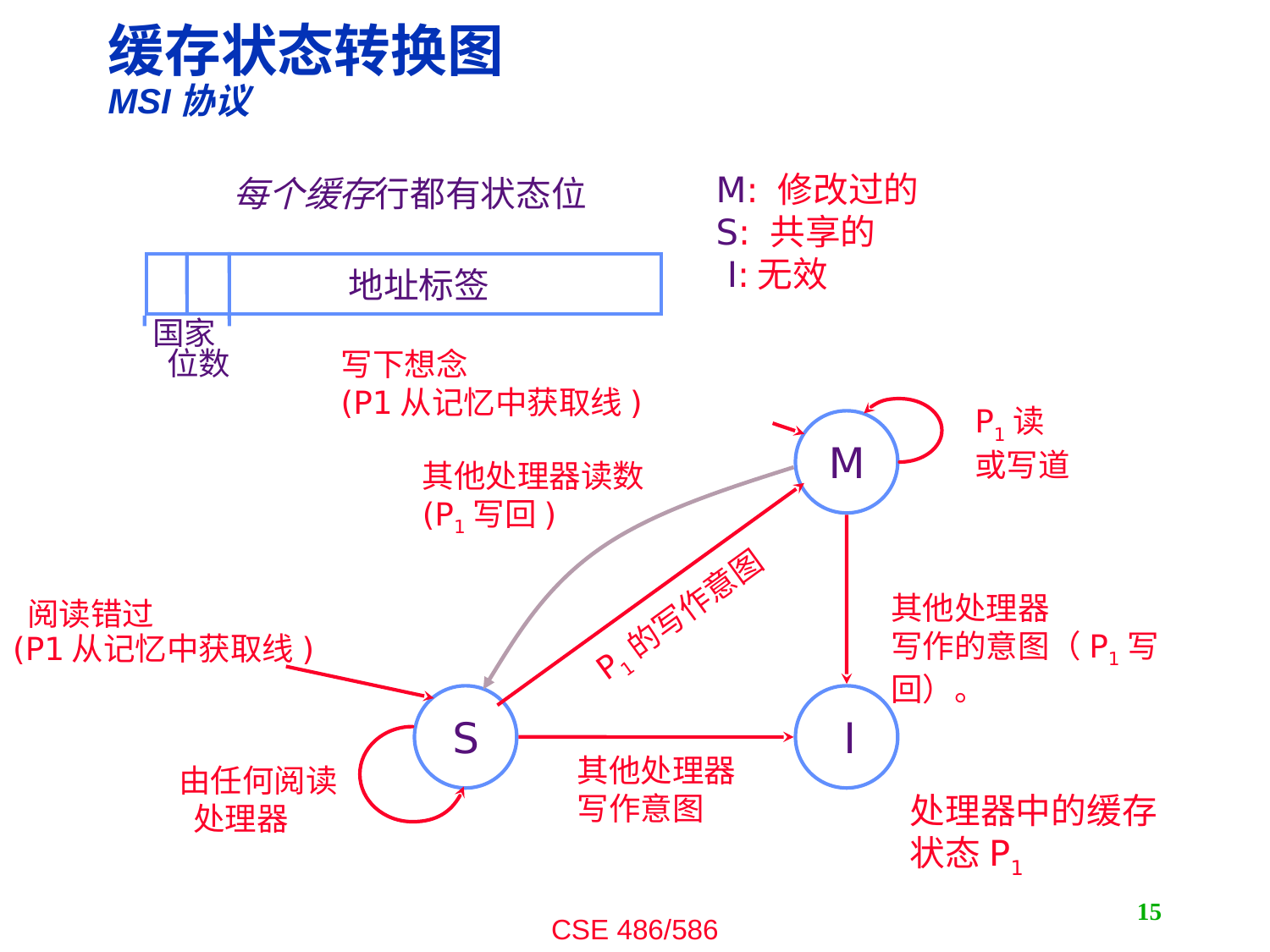

# 缓存状态转换图 MSI协议
M: 修改过的
S: 共享的
 I:无效
每个缓存行都有状态位

地址标签
国家
 位数

写下想念
(P1从记忆中获取线)

P1读
或写道

M
其他处理器读数
(P1写回)

P1的写作意图

其他处理器
写作的意图（P1写回）。
 阅读错过
(P1从记忆中获取线)

S
I

由任何阅读
 处理器

其他处理器
写作意图
处理器中的缓存状态P1
15